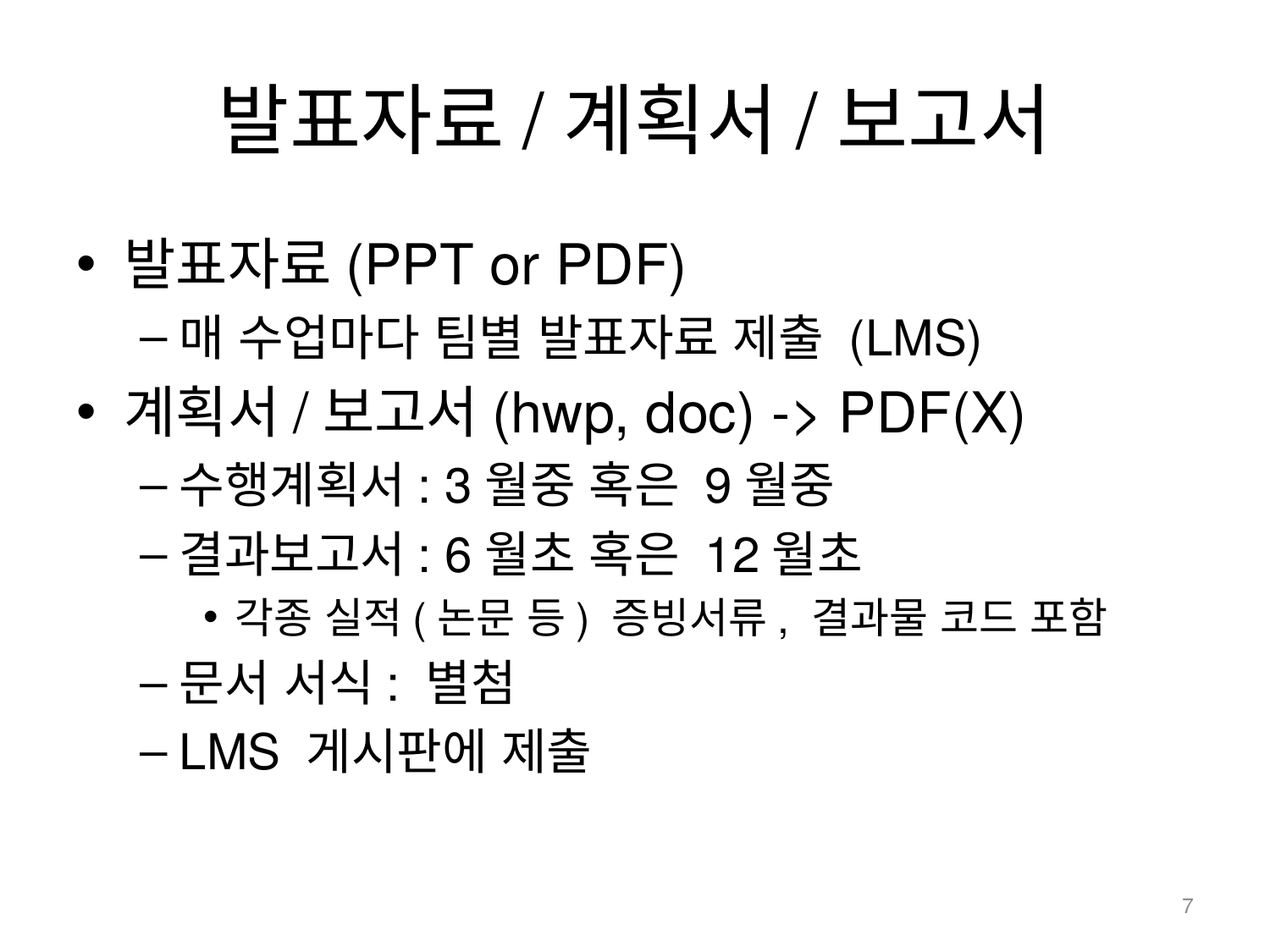

# 발표자료/계획서/보고서
발표자료(PPT or PDF)
매 수업마다 팀별 발표자료 제출 (LMS)
계획서/보고서(hwp, doc) -> PDF(X)
수행계획서: 3월중 혹은 9월중
결과보고서: 6월초 혹은 12월초
각종 실적(논문 등) 증빙서류, 결과물 코드 포함
문서 서식: 별첨
LMS 게시판에 제출

7